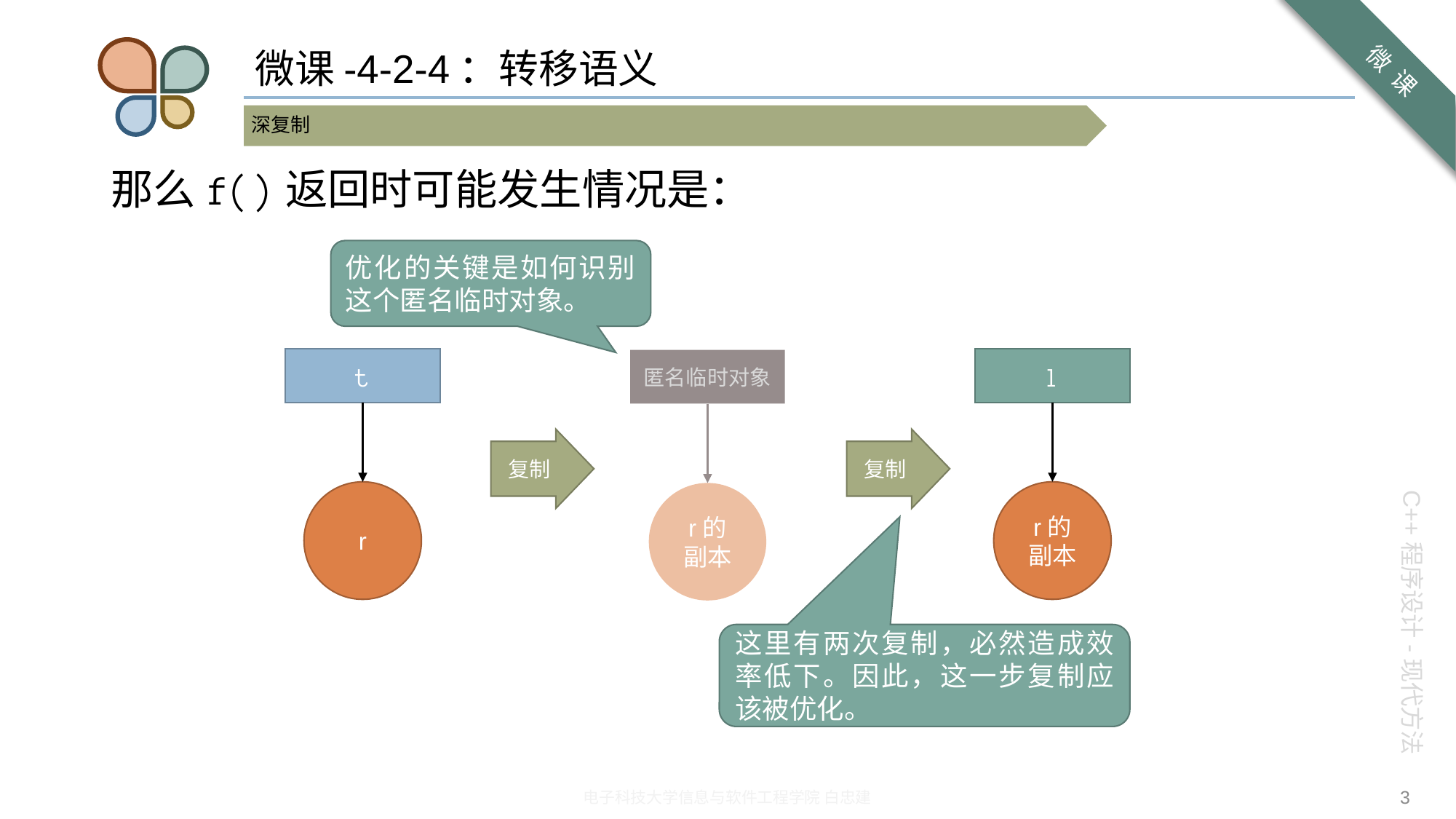

# 微课-4-2-4：转移语义
深复制
那么f()返回时可能发生情况是：

优化的关键是如何识别这个匿名临时对象。
t
r
l
r的副本
匿名临时对象
r的副本
复制
复制
这里有两次复制，必然造成效率低下。因此，这一步复制应该被优化。
3